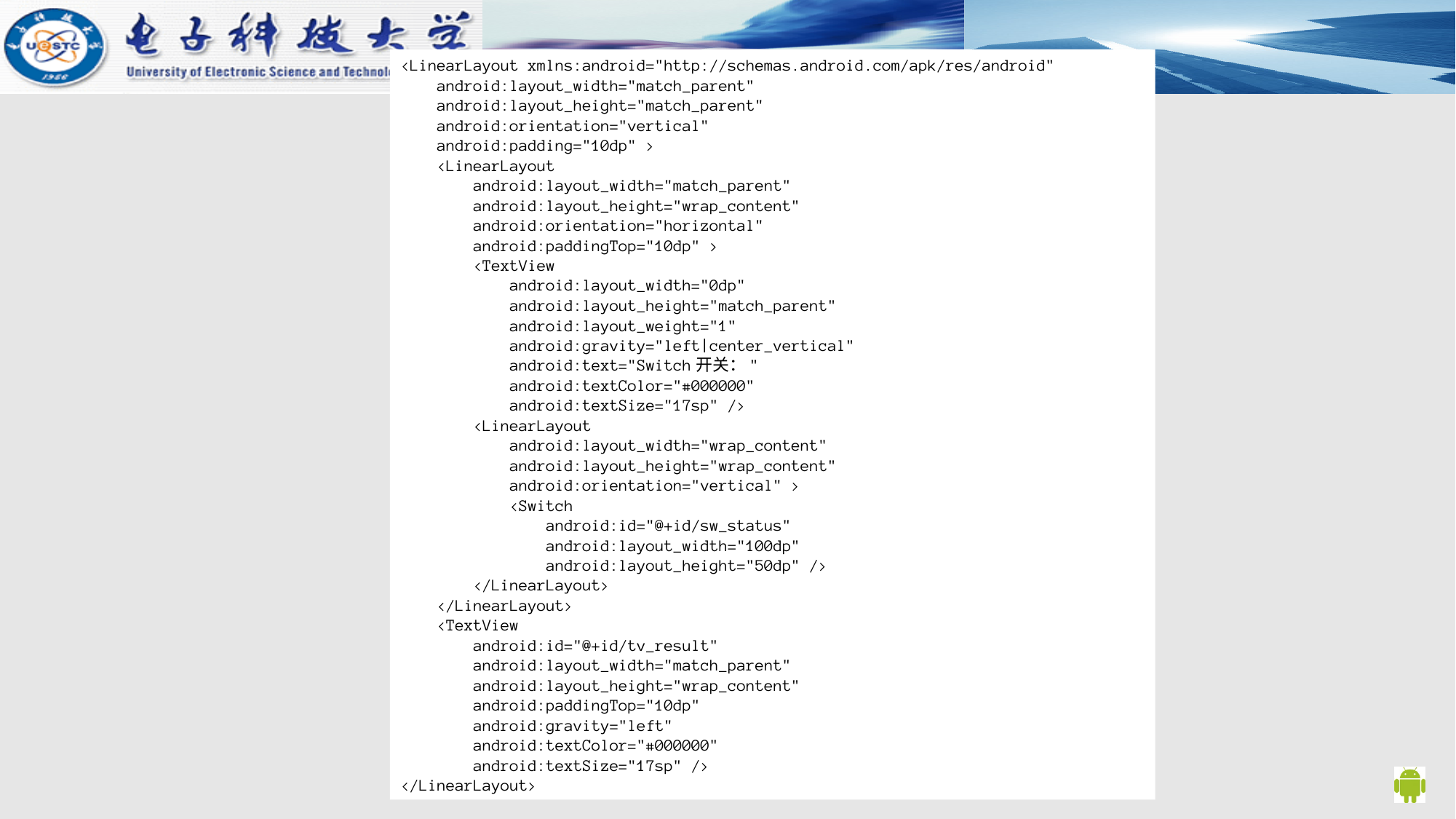

<LinearLayout xmlns:android="http://schemas.android.com/apk/res/android"
    android:layout_width="match_parent"
    android:layout_height="match_parent"
    android:orientation="vertical"
    android:padding="10dp" >
    <LinearLayout
        android:layout_width="match_parent"
        android:layout_height="wrap_content"
        android:orientation="horizontal"
        android:paddingTop="10dp" >
        <TextView
            android:layout_width="0dp"
            android:layout_height="match_parent"
            android:layout_weight="1"
            android:gravity="left|center_vertical"
            android:text="Switch开关："
            android:textColor="#000000"
            android:textSize="17sp" />
        <LinearLayout
            android:layout_width="wrap_content"
            android:layout_height="wrap_content"
            android:orientation="vertical" >
            <Switch
                android:id="@+id/sw_status"
                android:layout_width="100dp"
                android:layout_height="50dp" />
        </LinearLayout>
    </LinearLayout>
    <TextView
        android:id="@+id/tv_result"
        android:layout_width="match_parent"
        android:layout_height="wrap_content"
        android:paddingTop="10dp"
        android:gravity="left"
        android:textColor="#000000"
        android:textSize="17sp" />
</LinearLayout>